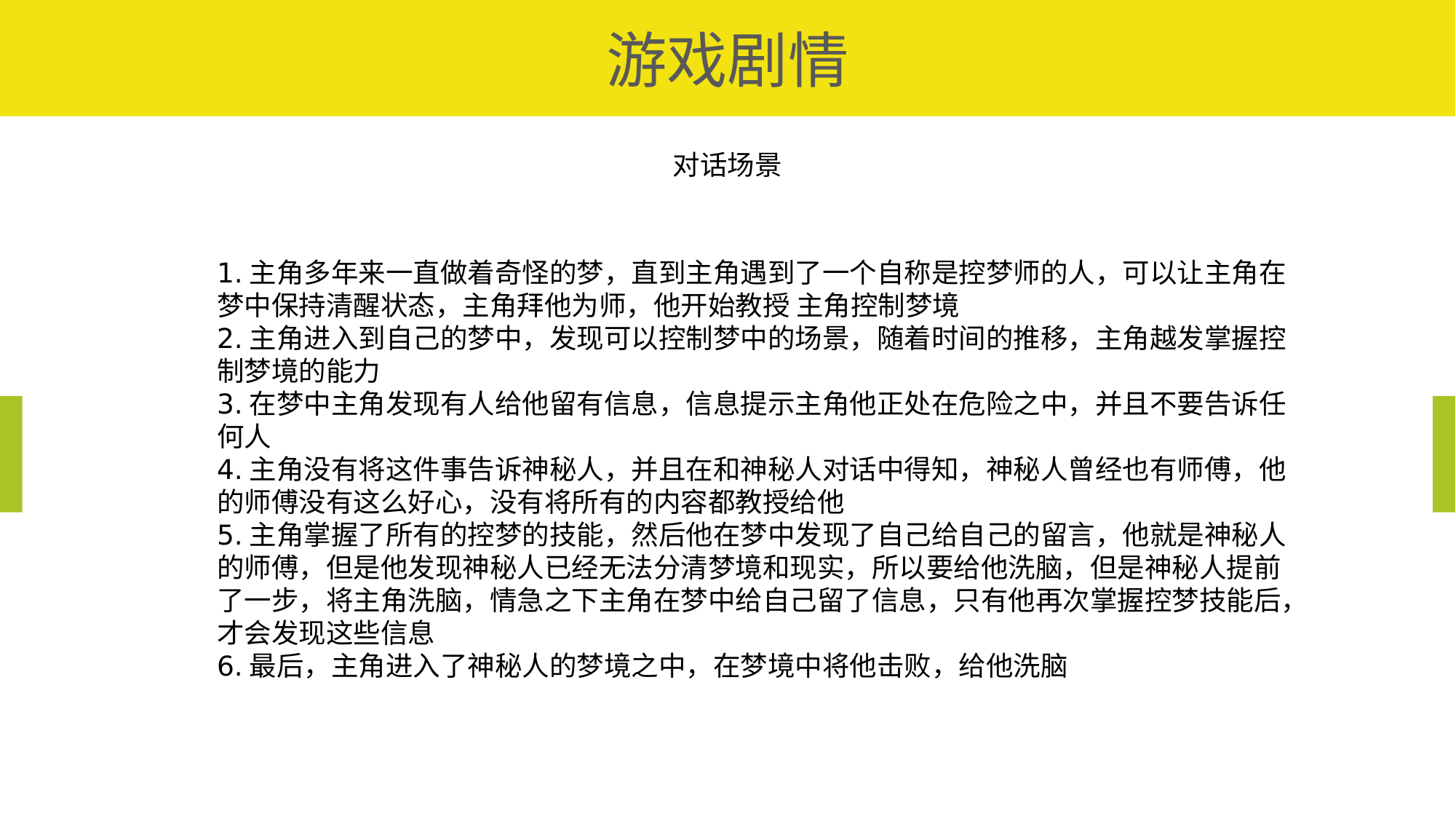

游戏剧情
标题
对话场景
1.主角多年来一直做着奇怪的梦，直到主角遇到了一个自称是控梦师的人，可以让主角在梦中保持清醒状态，主角拜他为师，他开始教授 主角控制梦境
2.主角进入到自己的梦中，发现可以控制梦中的场景，随着时间的推移，主角越发掌握控制梦境的能力
3.在梦中主角发现有人给他留有信息，信息提示主角他正处在危险之中，并且不要告诉任何人
4.主角没有将这件事告诉神秘人，并且在和神秘人对话中得知，神秘人曾经也有师傅，他的师傅没有这么好心，没有将所有的内容都教授给他
5.主角掌握了所有的控梦的技能，然后他在梦中发现了自己给自己的留言，他就是神秘人的师傅，但是他发现神秘人已经无法分清梦境和现实，所以要给他洗脑，但是神秘人提前了一步，将主角洗脑，情急之下主角在梦中给自己留了信息，只有他再次掌握控梦技能后，才会发现这些信息
6.最后，主角进入了神秘人的梦境之中，在梦境中将他击败，给他洗脑